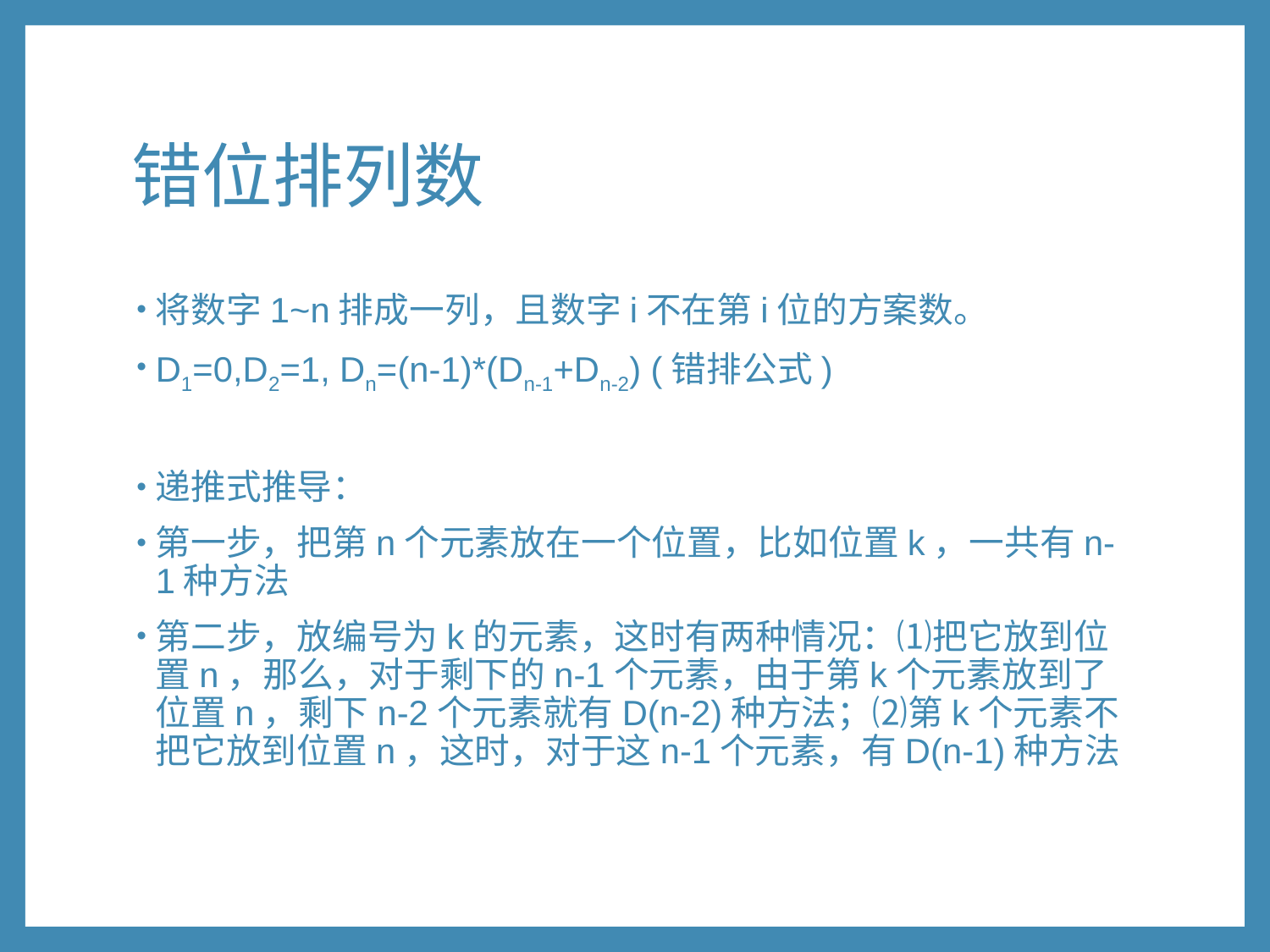

# 错位排列数
将数字1~n排成一列，且数字i不在第i位的方案数。
D1=0,D2=1, Dn=(n-1)*(Dn-1+Dn-2) (错排公式)

递推式推导：
第一步，把第n个元素放在一个位置，比如位置k，一共有n-1种方法
第二步，放编号为k的元素，这时有两种情况：⑴把它放到位置n，那么，对于剩下的n-1个元素，由于第k个元素放到了位置n，剩下n-2个元素就有D(n-2)种方法；⑵第k个元素不把它放到位置n，这时，对于这n-1个元素，有D(n-1)种方法